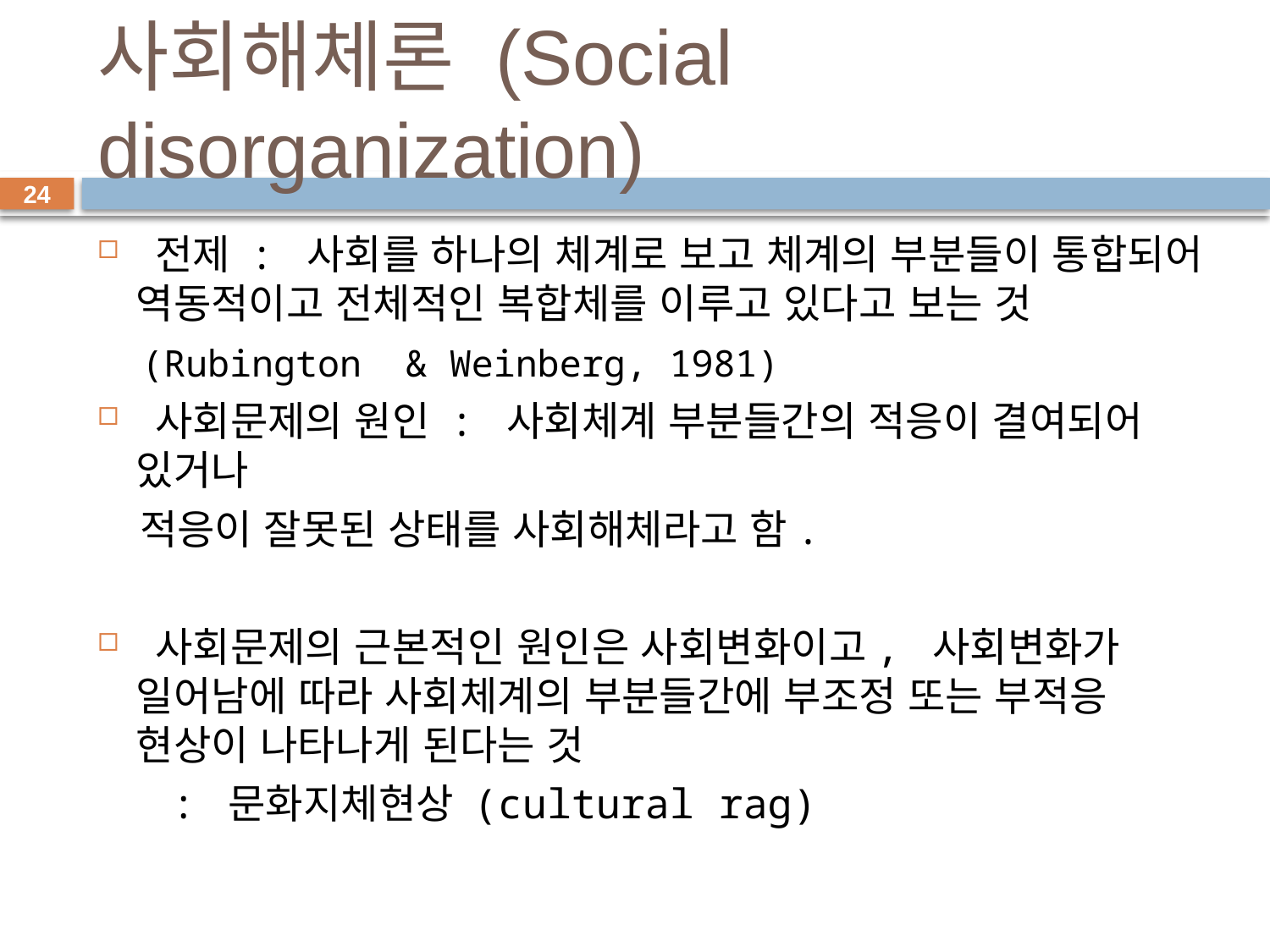

# 사회해체론 (Social disorganization)
24
 전제 : 사회를 하나의 체계로 보고 체계의 부분들이 통합되어 역동적이고 전체적인 복합체를 이루고 있다고 보는 것
  (Rubington  & Weinberg, 1981)
 사회문제의 원인 : 사회체계 부분들간의 적응이 결여되어 있거나
   적응이 잘못된 상태를 사회해체라고 함.

 사회문제의 근본적인 원인은 사회변화이고, 사회변화가 일어남에 따라 사회체계의 부분들간에 부조정 또는 부적응 현상이 나타나게 된다는 것
   : 문화지체현상 (cultural rag)